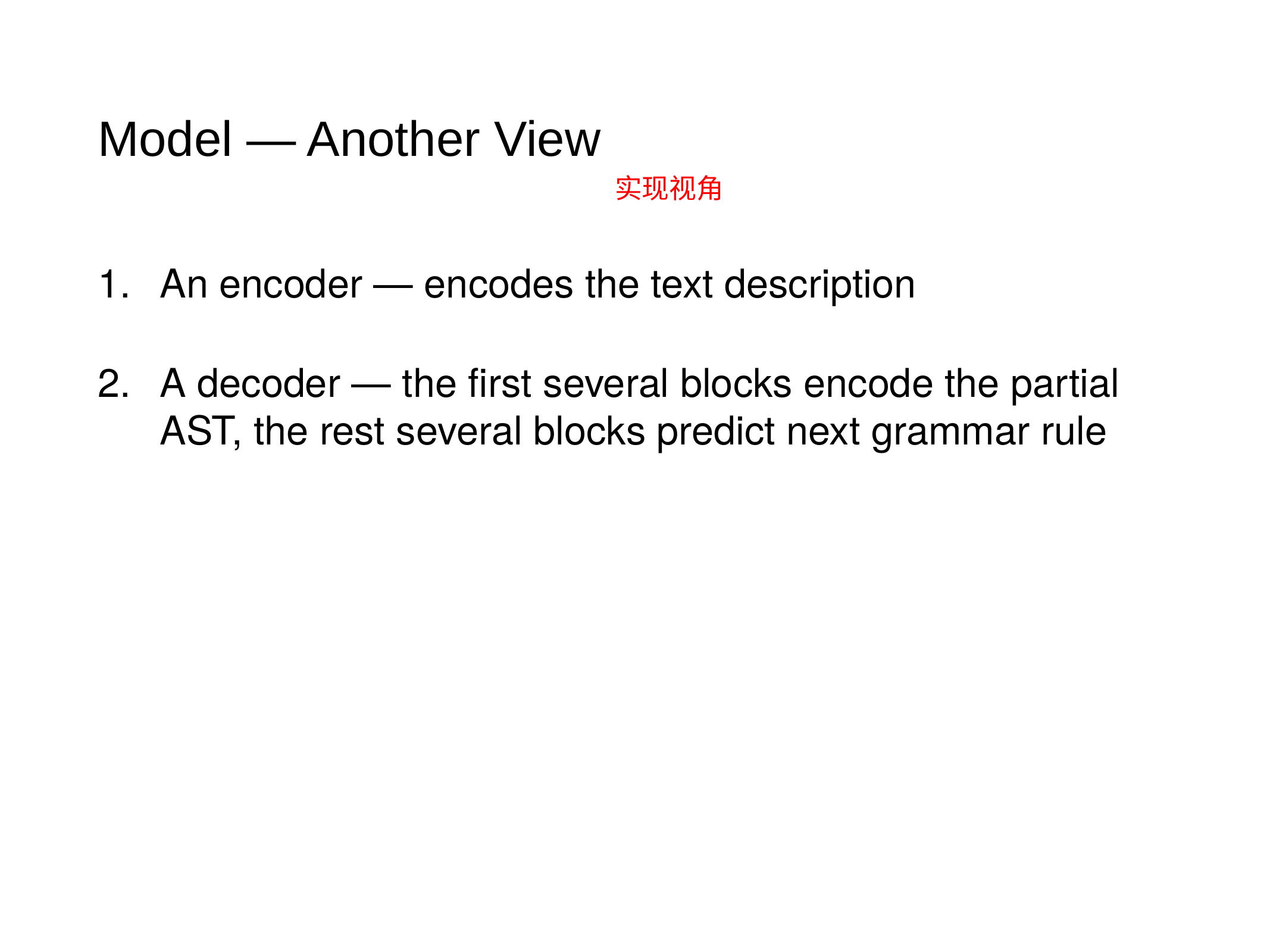

# Model — Another View
实现视角
An encoder — encodes the text description
A decoder — the first several blocks encode the partial AST, the rest several blocks predict next grammar rule